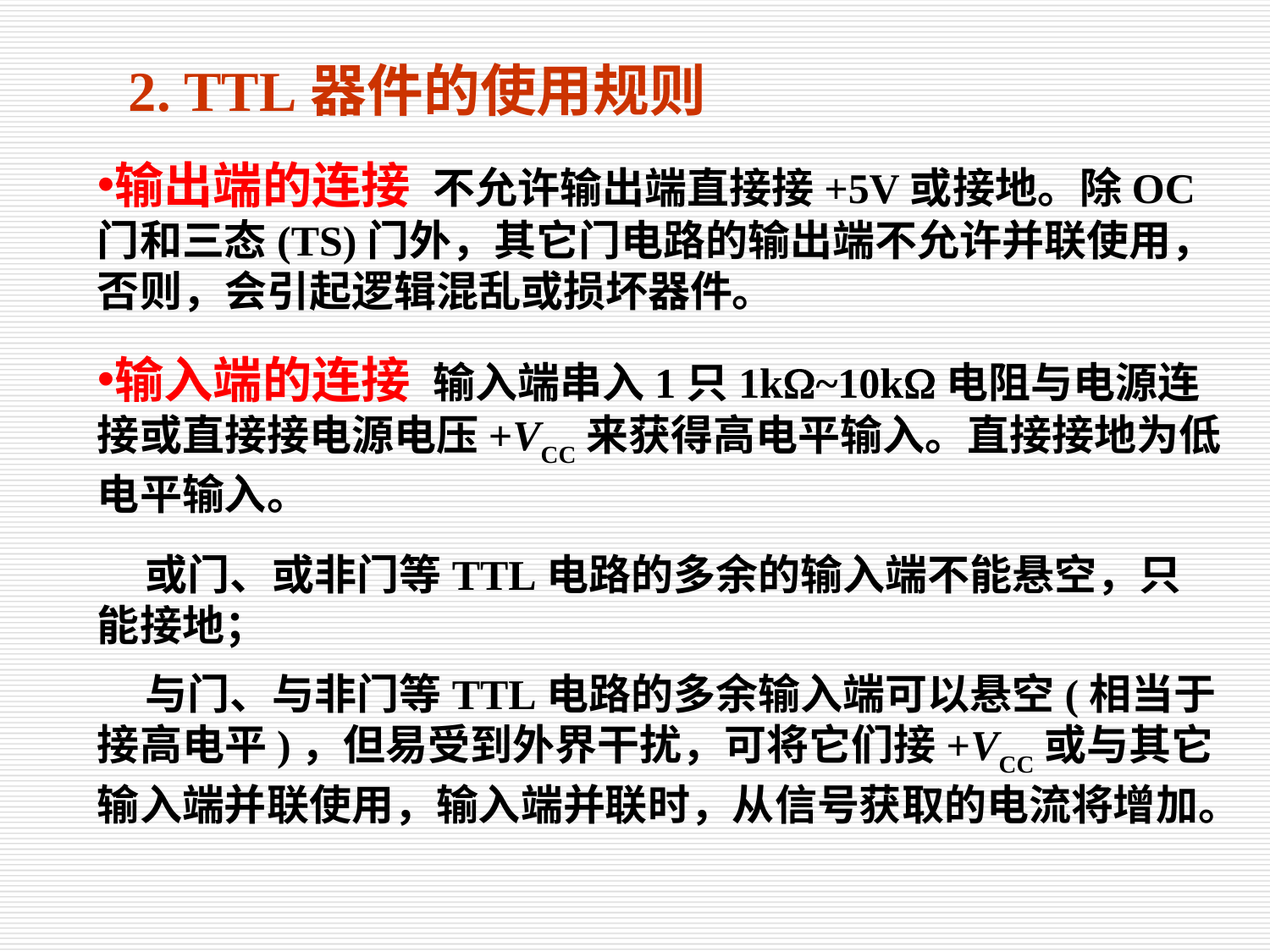

2. TTL器件的使用规则
输出端的连接  不允许输出端直接接+5V或接地。除OC门和三态(TS)门外，其它门电路的输出端不允许并联使用，否则，会引起逻辑混乱或损坏器件。
输入端的连接  输入端串入1只1kΩ~10kΩ电阻与电源连接或直接接电源电压+VCC来获得高电平输入。直接接地为低电平输入。
    或门、或非门等TTL电路的多余的输入端不能悬空，只能接地；
    与门、与非门等TTL电路的多余输入端可以悬空(相当于接高电平)，但易受到外界干扰，可将它们接+VCC或与其它输入端并联使用，输入端并联时，从信号获取的电流将增加。